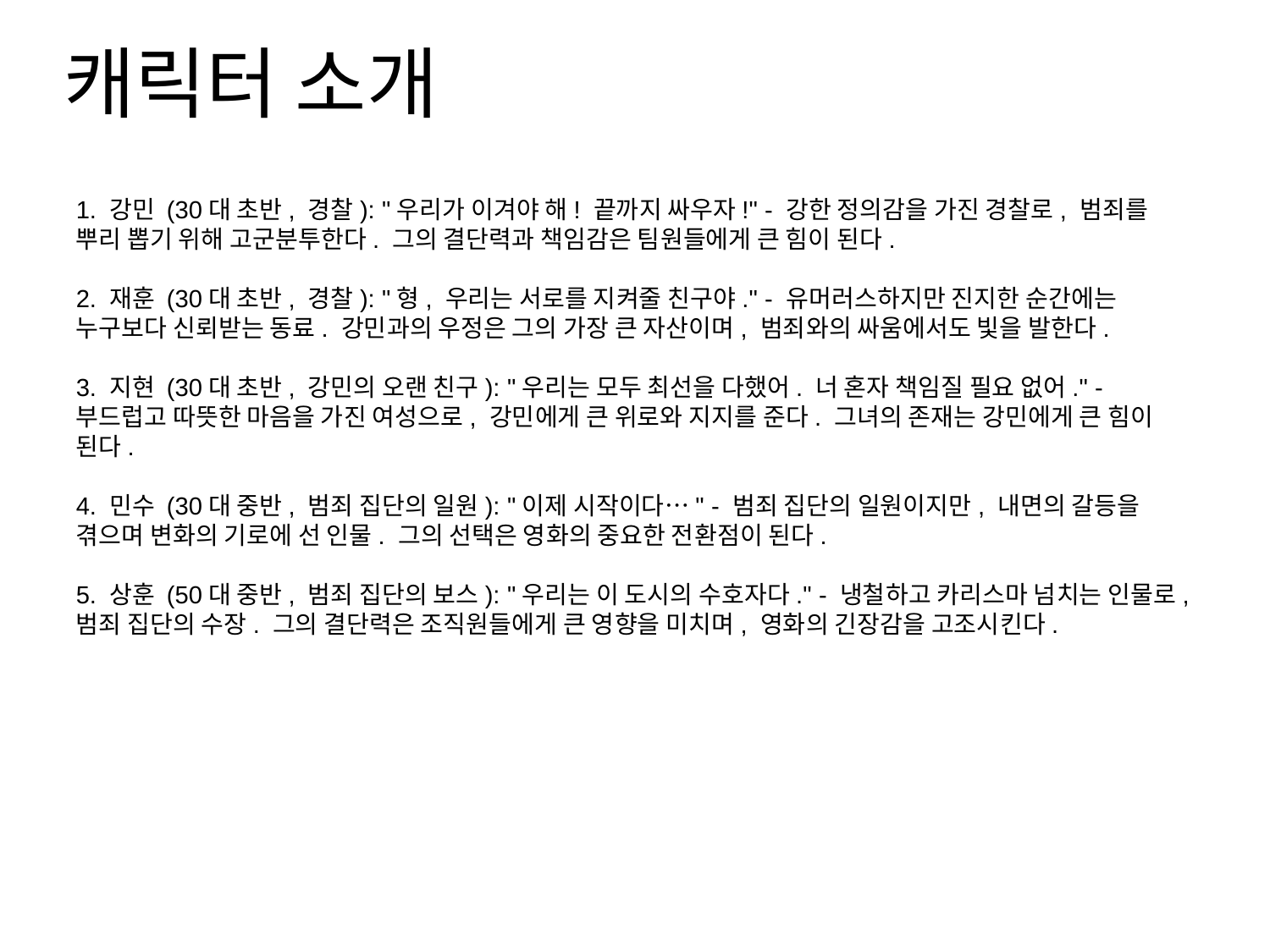

# 캐릭터 소개

1. 강민 (30대 초반, 경찰): "우리가 이겨야 해! 끝까지 싸우자!" - 강한 정의감을 가진 경찰로, 범죄를 뿌리 뽑기 위해 고군분투한다. 그의 결단력과 책임감은 팀원들에게 큰 힘이 된다.

2. 재훈 (30대 초반, 경찰): "형, 우리는 서로를 지켜줄 친구야." - 유머러스하지만 진지한 순간에는 누구보다 신뢰받는 동료. 강민과의 우정은 그의 가장 큰 자산이며, 범죄와의 싸움에서도 빛을 발한다.

3. 지현 (30대 초반, 강민의 오랜 친구): "우리는 모두 최선을 다했어. 너 혼자 책임질 필요 없어." - 부드럽고 따뜻한 마음을 가진 여성으로, 강민에게 큰 위로와 지지를 준다. 그녀의 존재는 강민에게 큰 힘이 된다.

4. 민수 (30대 중반, 범죄 집단의 일원): "이제 시작이다…" - 범죄 집단의 일원이지만, 내면의 갈등을 겪으며 변화의 기로에 선 인물. 그의 선택은 영화의 중요한 전환점이 된다.

5. 상훈 (50대 중반, 범죄 집단의 보스): "우리는 이 도시의 수호자다." - 냉철하고 카리스마 넘치는 인물로, 범죄 집단의 수장. 그의 결단력은 조직원들에게 큰 영향을 미치며, 영화의 긴장감을 고조시킨다.